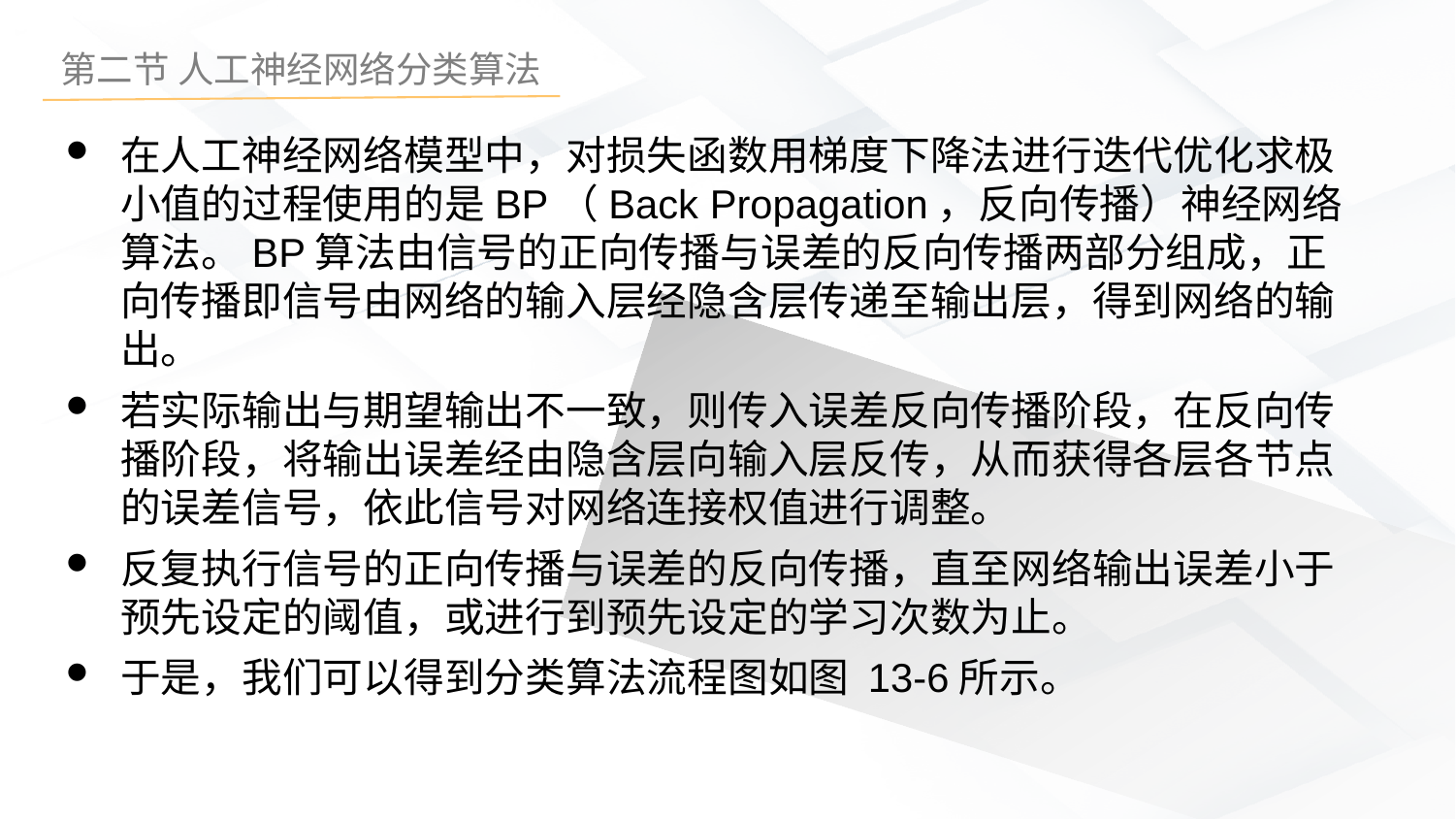

在人工神经网络模型中，对损失函数用梯度下降法进行迭代优化求极小值的过程使用的是BP（Back Propagation，反向传播）神经网络算法。BP算法由信号的正向传播与误差的反向传播两部分组成，正向传播即信号由网络的输入层经隐含层传递至输出层，得到网络的输出。
若实际输出与期望输出不一致，则传入误差反向传播阶段，在反向传播阶段，将输出误差经由隐含层向输入层反传，从而获得各层各节点的误差信号，依此信号对网络连接权值进行调整。
反复执行信号的正向传播与误差的反向传播，直至网络输出误差小于预先设定的阈值，或进行到预先设定的学习次数为止。
于是，我们可以得到分类算法流程图如图 13-6所示。